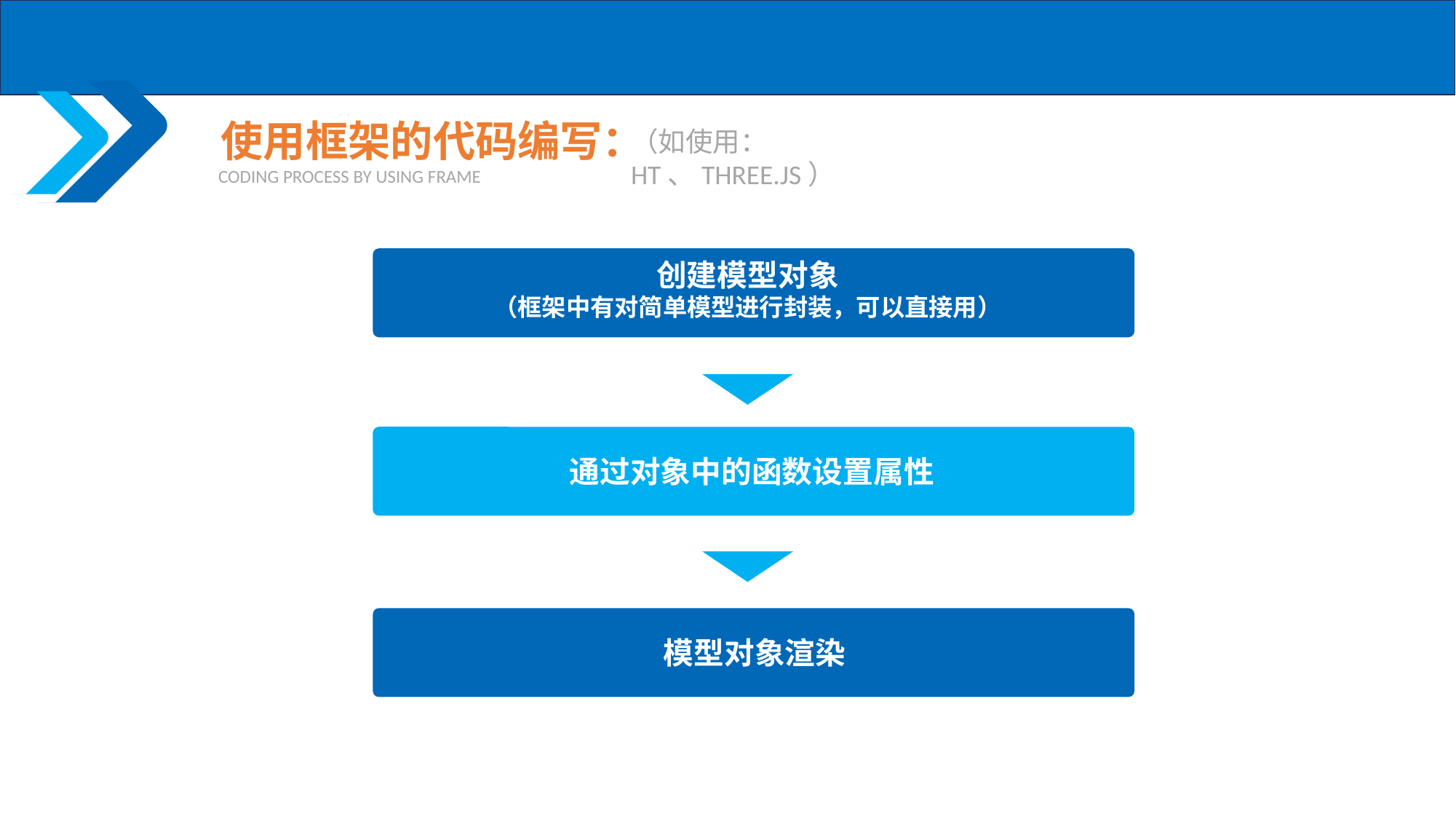

使用框架的代码编写：
CODING PROCESS BY USING FRAME
（如使用：HT、THREE.JS）

创建模型对象
（框架中有对简单模型进行封装，可以直接用）

通过对象中的函数设置属性

模型对象渲染